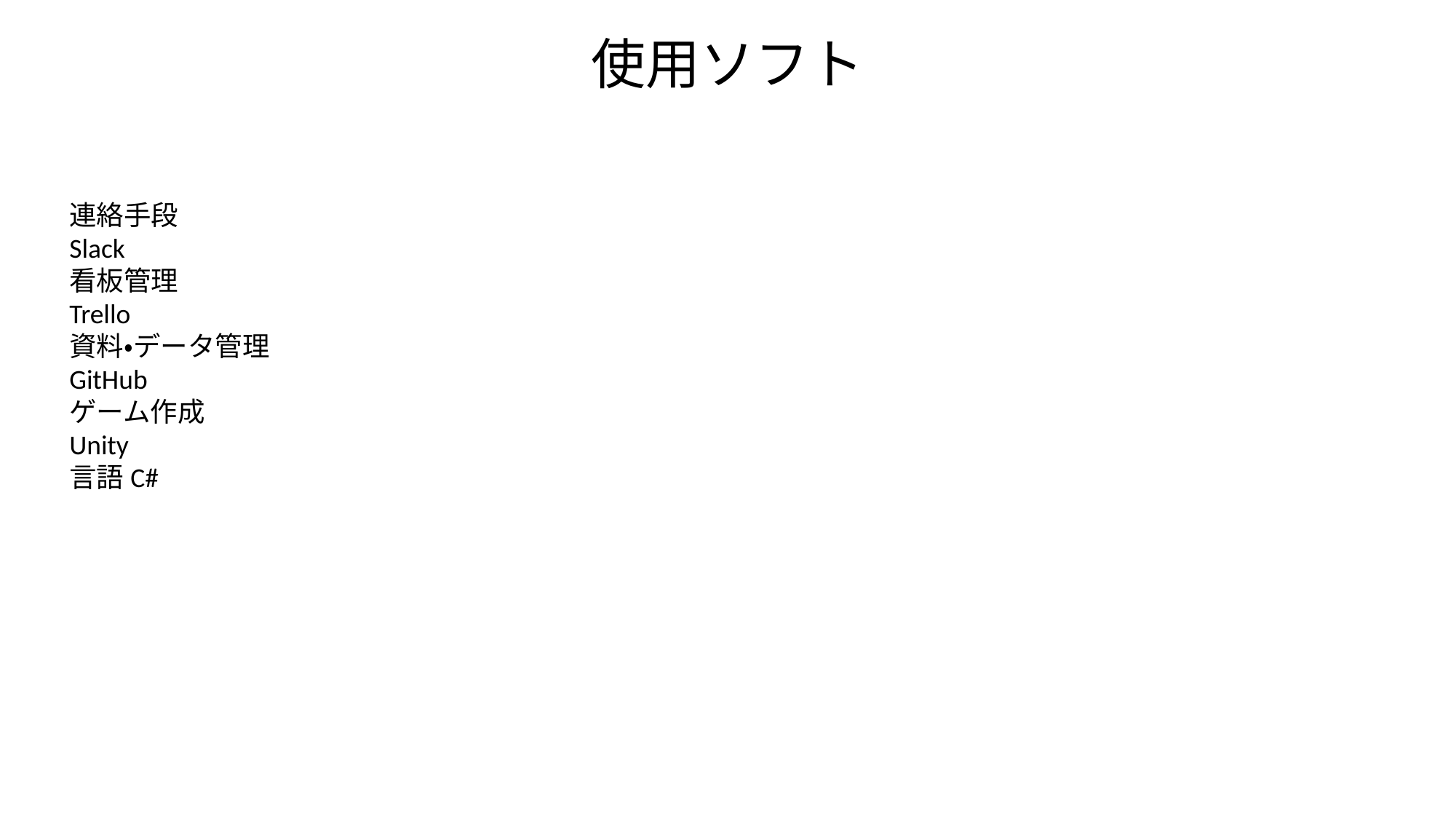

使用ソフト
連絡手段
Slack
看板管理
Trello
資料・データ管理
GitHub
ゲーム作成
Unity
言語C#